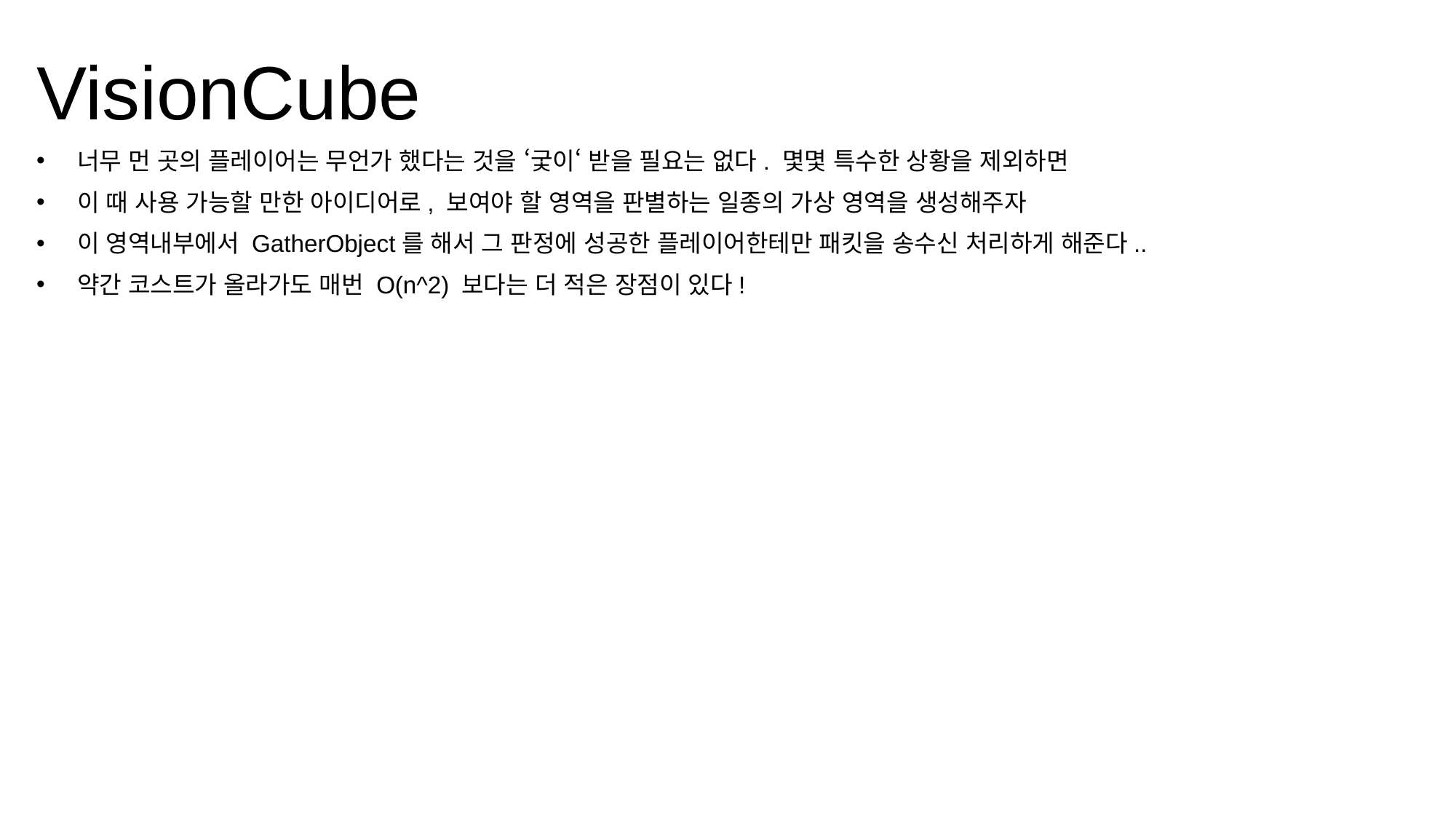

VisionCube
너무 먼 곳의 플레이어는 무언가 했다는 것을 ‘궃이‘ 받을 필요는 없다. 몇몇 특수한 상황을 제외하면
이 때 사용 가능할 만한 아이디어로, 보여야 할 영역을 판별하는 일종의 가상 영역을 생성해주자
이 영역내부에서 GatherObject를 해서 그 판정에 성공한 플레이어한테만 패킷을 송수신 처리하게 해준다..
약간 코스트가 올라가도 매번 O(n^2) 보다는 더 적은 장점이 있다!